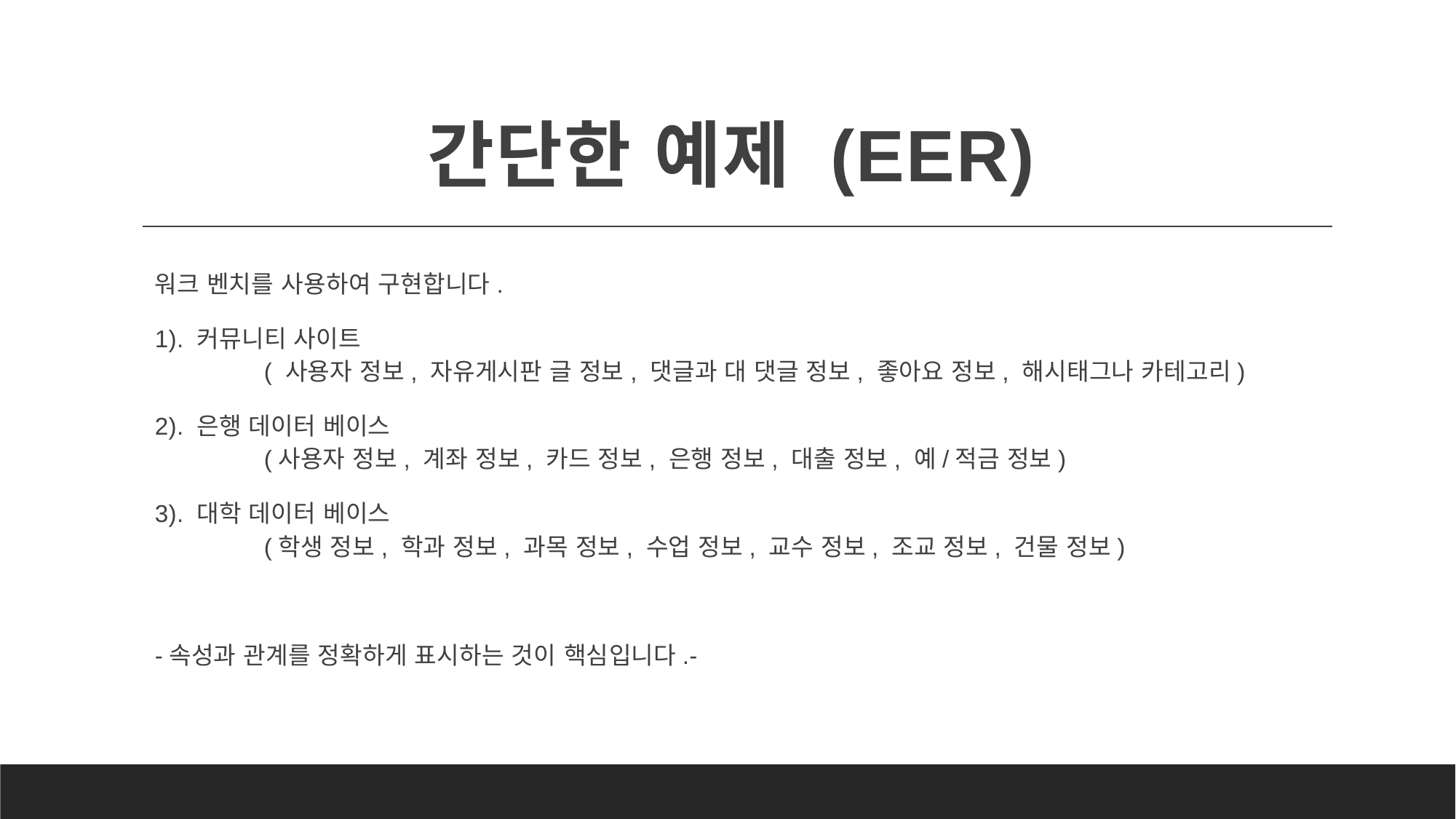

# 간단한 예제 (EER)
워크 벤치를 사용하여 구현합니다.
1). 커뮤니티 사이트
	( 사용자 정보, 자유게시판 글 정보, 댓글과 대 댓글 정보, 좋아요 정보, 해시태그나 카테고리)
2). 은행 데이터 베이스
	(사용자 정보, 계좌 정보, 카드 정보, 은행 정보, 대출 정보, 예/적금 정보)
3). 대학 데이터 베이스
	(학생 정보, 학과 정보, 과목 정보, 수업 정보, 교수 정보, 조교 정보, 건물 정보)

-속성과 관계를 정확하게 표시하는 것이 핵심입니다.-